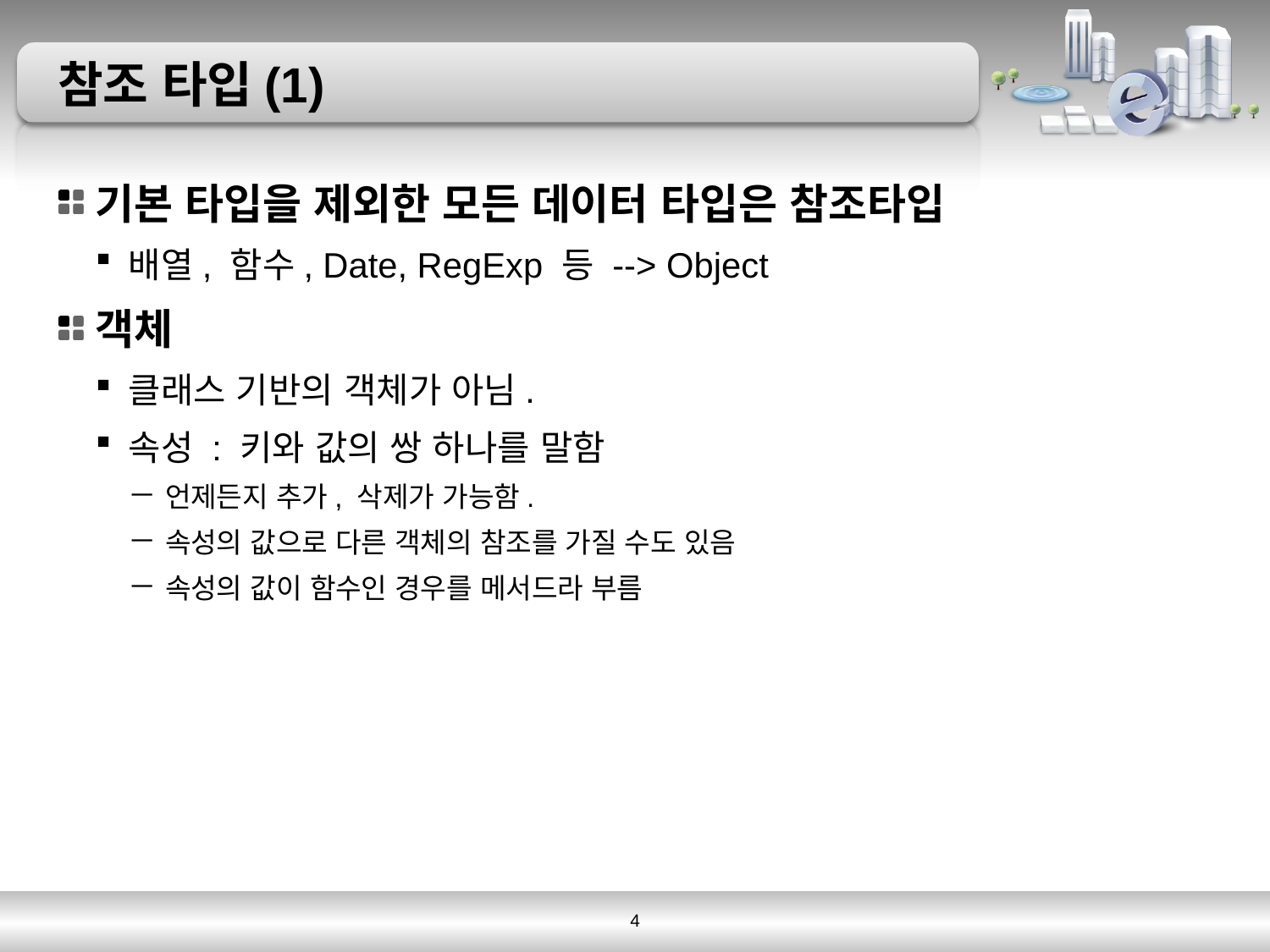

# 참조 타입(1)
기본 타입을 제외한 모든 데이터 타입은 참조타입
배열, 함수, Date, RegExp 등 --> Object
객체
클래스 기반의 객체가 아님.
속성 : 키와 값의 쌍 하나를 말함
언제든지 추가, 삭제가 가능함.
속성의 값으로 다른 객체의 참조를 가질 수도 있음
속성의 값이 함수인 경우를 메서드라 부름